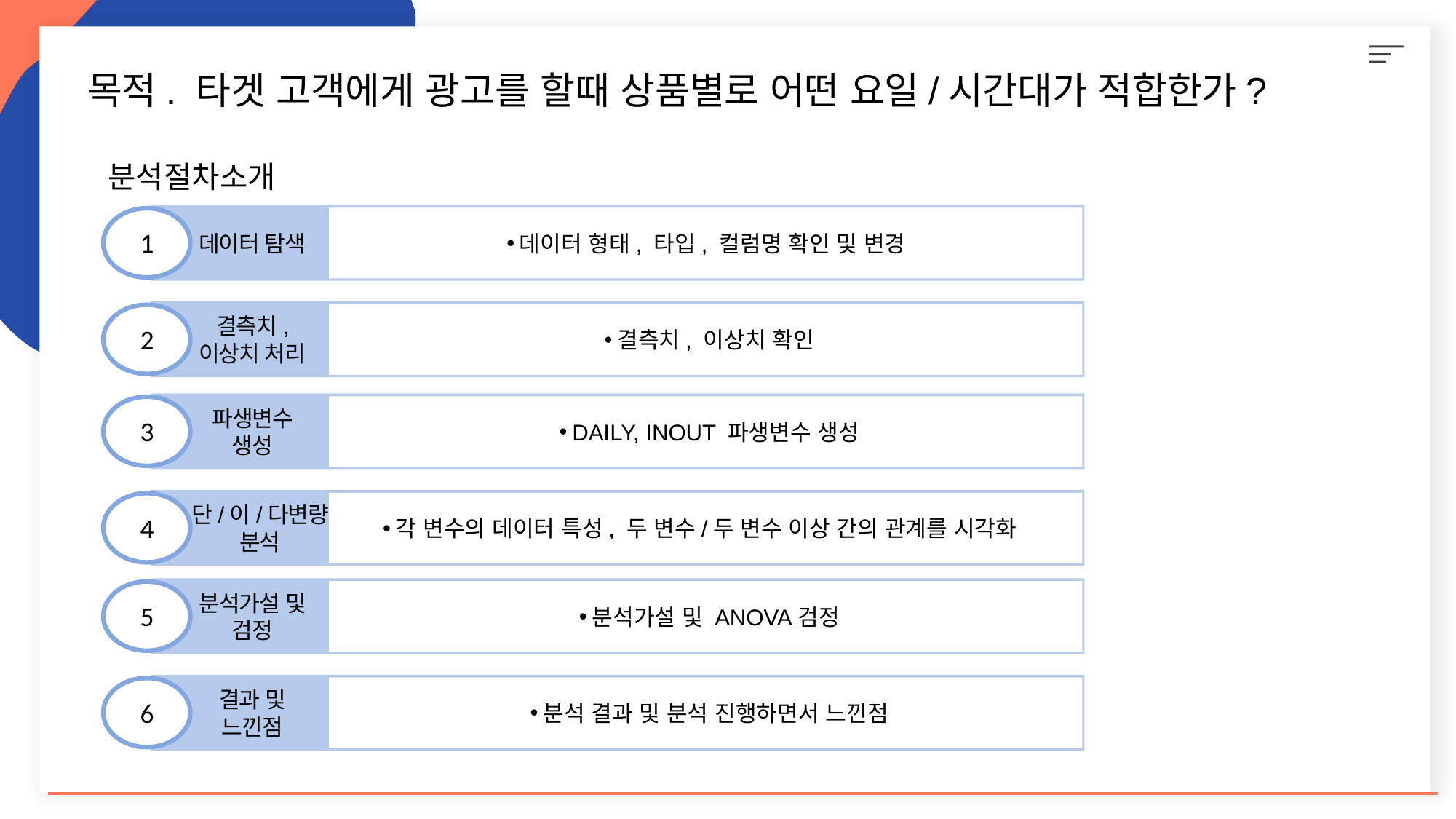

목적. 타겟 고객에게 광고를 할때 상품별로 어떤 요일/시간대가 적합한가?
분석절차소개

데이터 형태, 타입, 컬럼명 확인 및 변경

데이터 탐색
  1

결측치, 이상치 확인

결측치, 이상치 처리
  2

DAILY, INOUT 파생변수 생성

파생변수 생성
  3

각 변수의 데이터 특성, 두 변수/두 변수 이상 간의 관계를 시각화

단/이/다변량 분석
  4

분석가설 및 ANOVA검정

분석가설 및 검정
  5

분석 결과 및 분석 진행하면서 느낀점

결과 및 느낀점
  6